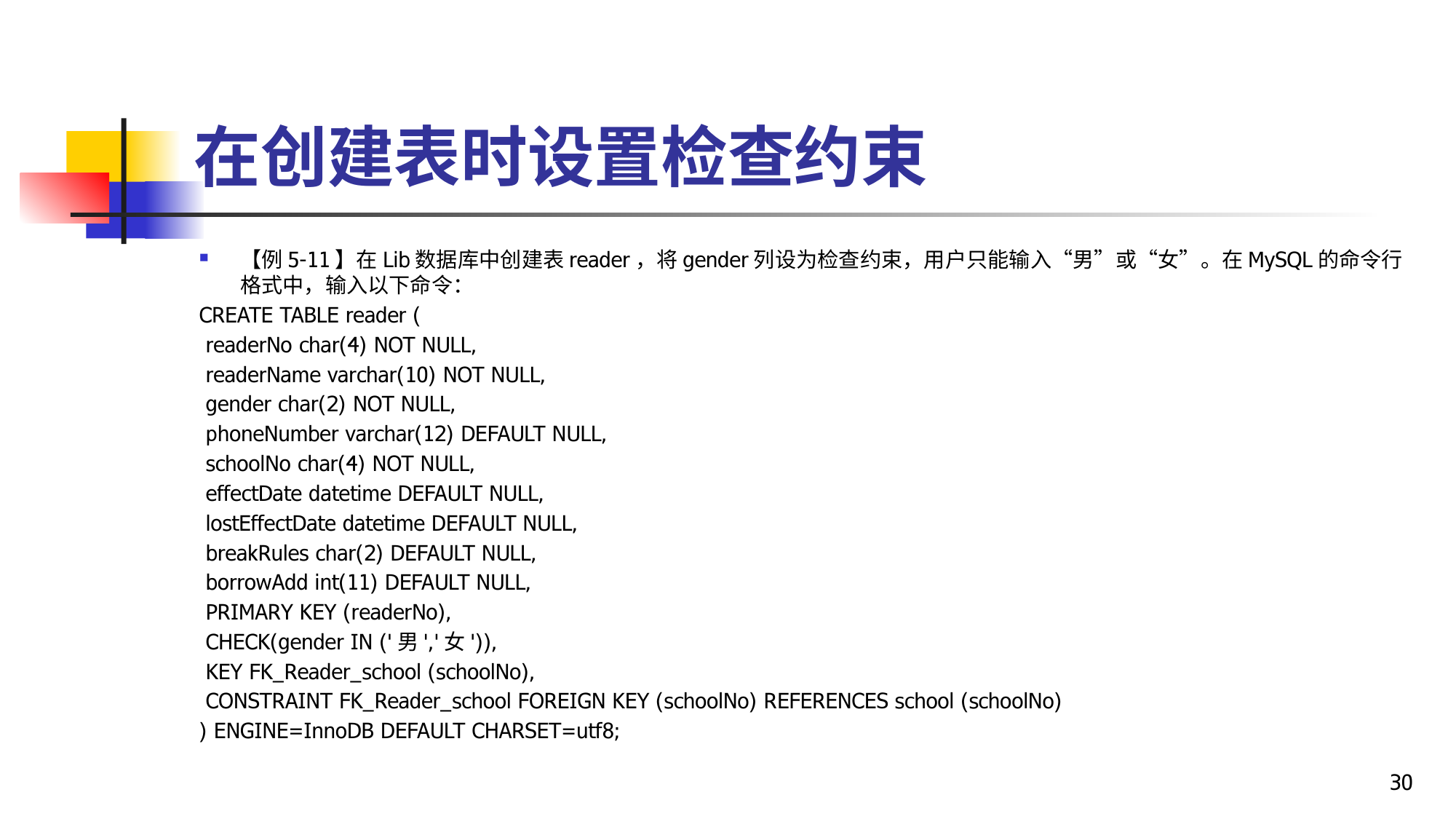

# 在创建表时设置检查约束
【例5-11】在Lib数据库中创建表reader，将gender列设为检查约束，用户只能输入“男”或“女”。在MySQL的命令行格式中，输入以下命令：
CREATE TABLE reader (
 readerNo char(4) NOT NULL,
 readerName varchar(10) NOT NULL,
 gender char(2) NOT NULL,
 phoneNumber varchar(12) DEFAULT NULL,
 schoolNo char(4) NOT NULL,
 effectDate datetime DEFAULT NULL,
 lostEffectDate datetime DEFAULT NULL,
 breakRules char(2) DEFAULT NULL,
 borrowAdd int(11) DEFAULT NULL,
 PRIMARY KEY (readerNo),
 CHECK(gender IN ('男','女')),
 KEY FK_Reader_school (schoolNo),
 CONSTRAINT FK_Reader_school FOREIGN KEY (schoolNo) REFERENCES school (schoolNo)
) ENGINE=InnoDB DEFAULT CHARSET=utf8;
30